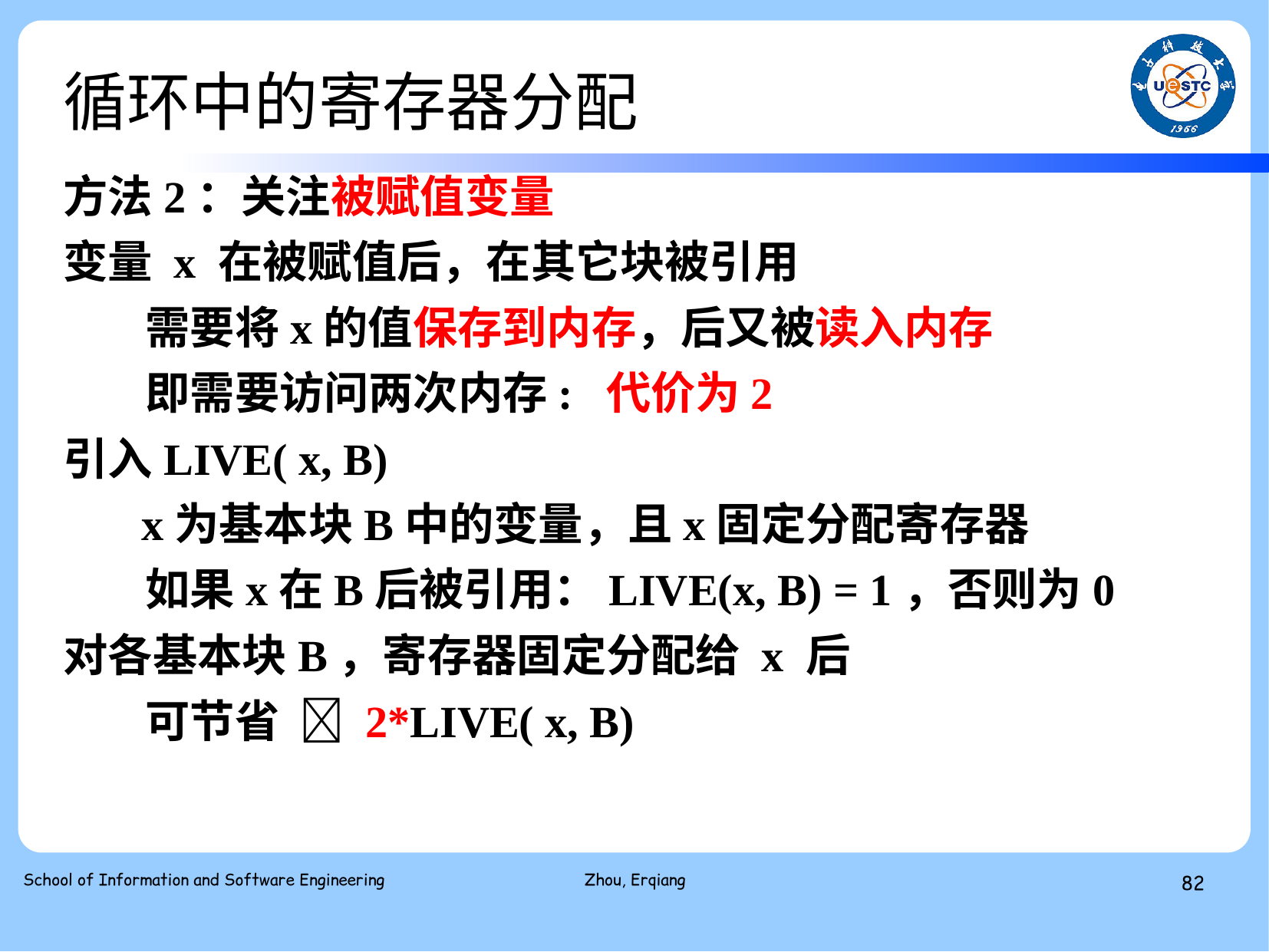

# 循环中的寄存器分配
方法2：关注被赋值变量
变量 x 在被赋值后，在其它块被引用
       需要将x的值保存到内存，后又被读入内存
       即需要访问两次内存:  代价为2
引入LIVE( x, B)
       x为基本块B中的变量，且x固定分配寄存器
       如果x在B后被引用：LIVE(x, B) = 1，否则为0
对各基本块B，寄存器固定分配给 x 后
       可节省  Σ 2*LIVE( x, B)
 School of Information and Software Engineering
Zhou, Erqiang
82